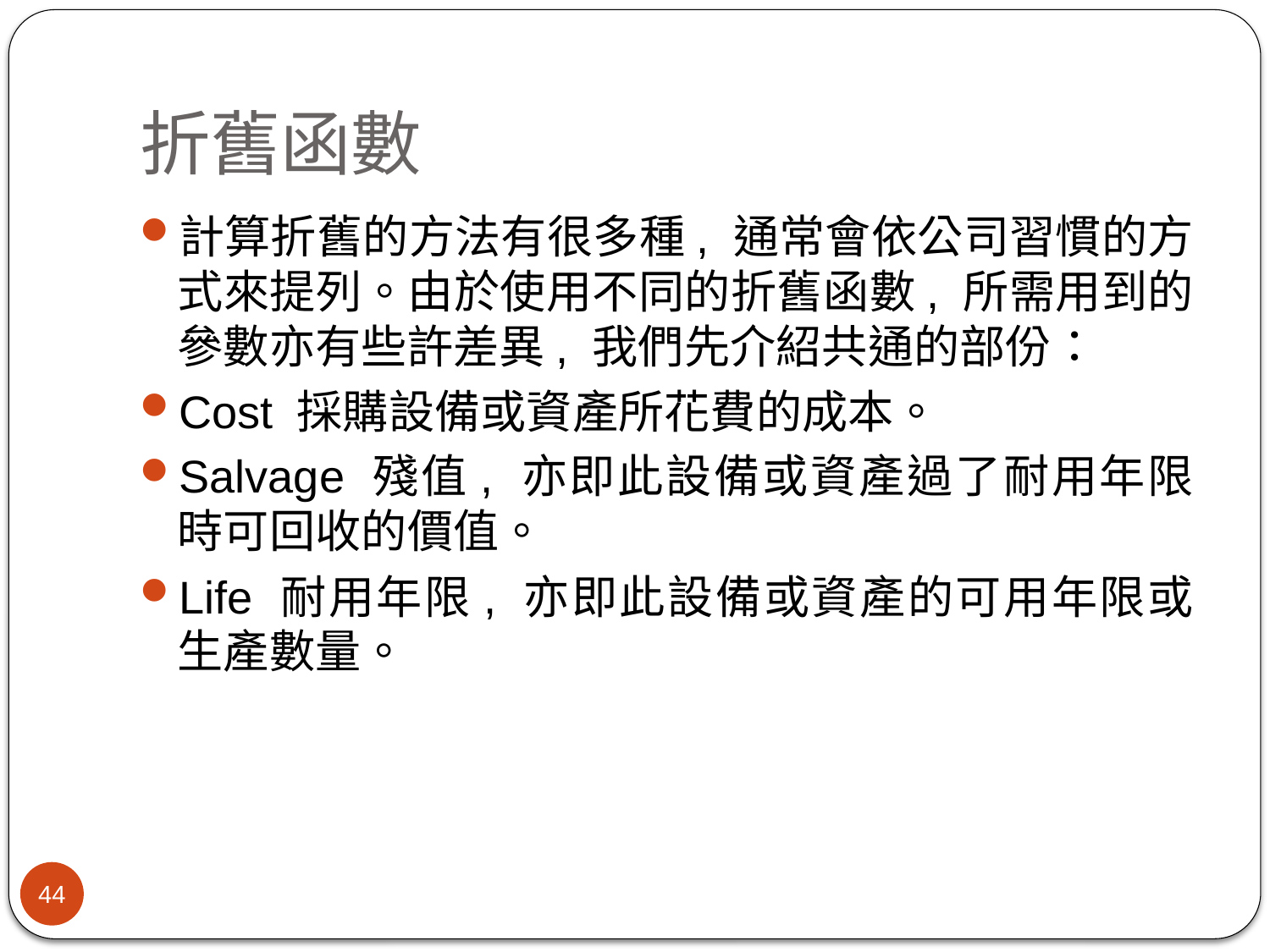

# 折舊函數
計算折舊的方法有很多種, 通常會依公司習慣的方式來提列。由於使用不同的折舊函數, 所需用到的參數亦有些許差異, 我們先介紹共通的部份：
Cost 採購設備或資產所花費的成本。
Salvage 殘值, 亦即此設備或資產過了耐用年限時可回收的價值。
Life 耐用年限, 亦即此設備或資產的可用年限或生產數量。
44